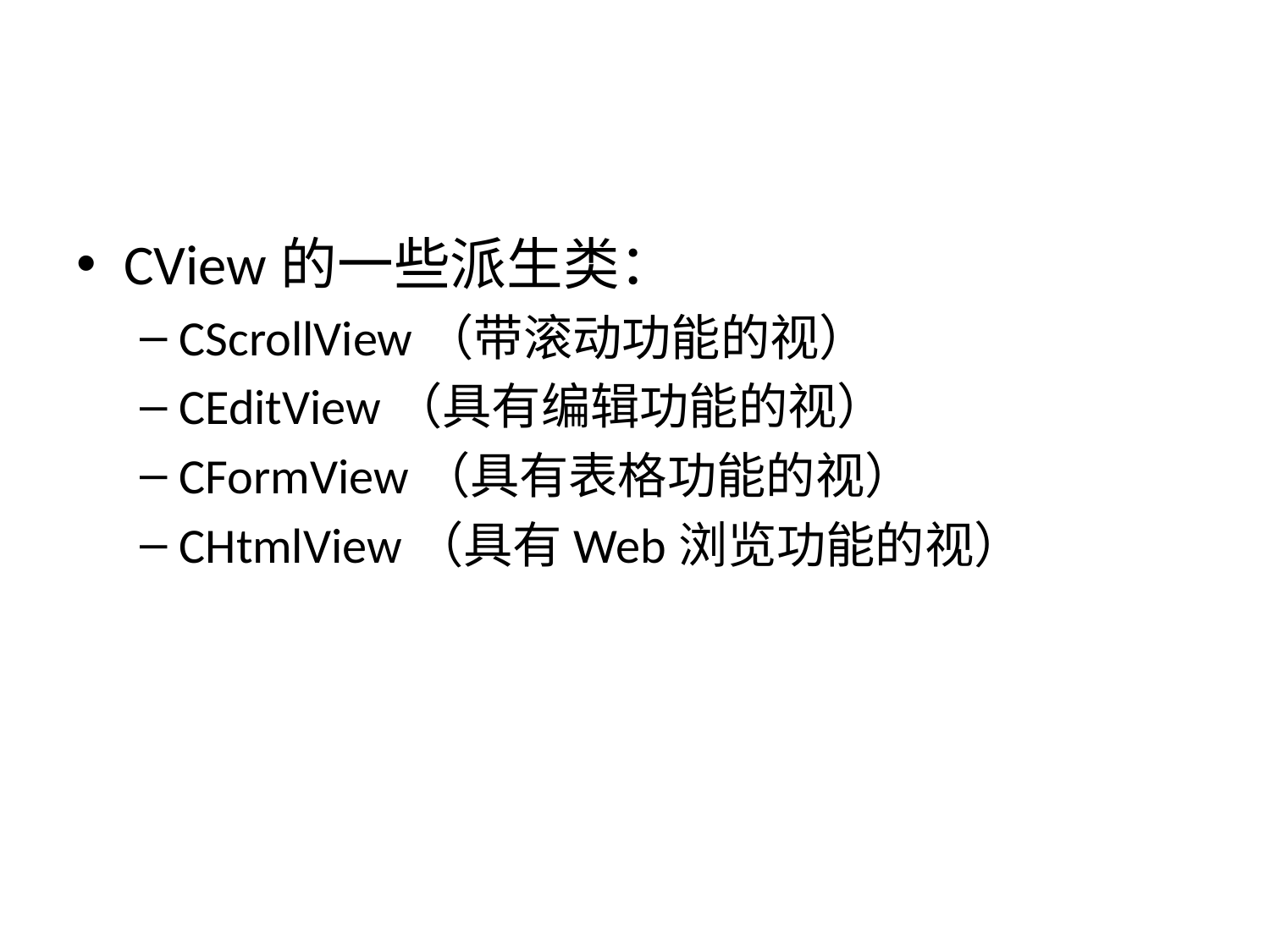

#
CView的一些派生类：
CScrollView（带滚动功能的视）
CEditView（具有编辑功能的视）
CFormView（具有表格功能的视）
CHtmlView（具有Web浏览功能的视）